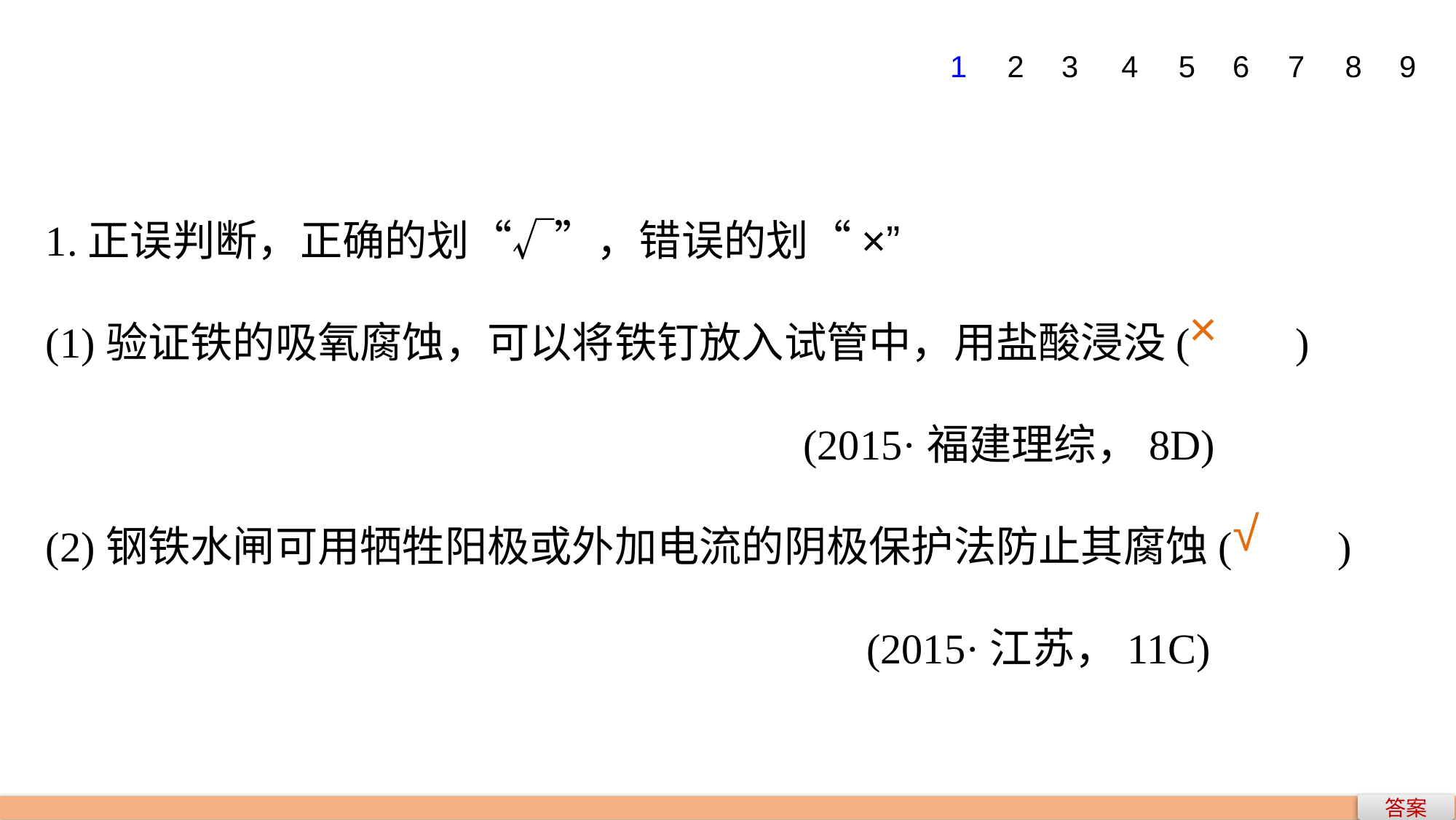

7
8
9
1
2
3
4
5
6
1.正误判断，正确的划“√”，错误的划“×”
(1)验证铁的吸氧腐蚀，可以将铁钉放入试管中，用盐酸浸没(　　)
					                    (2015·福建理综，8D)
(2)钢铁水闸可用牺牲阳极或外加电流的阴极保护法防止其腐蚀(　　)
					                          (2015·江苏，11C)
×
√
答案